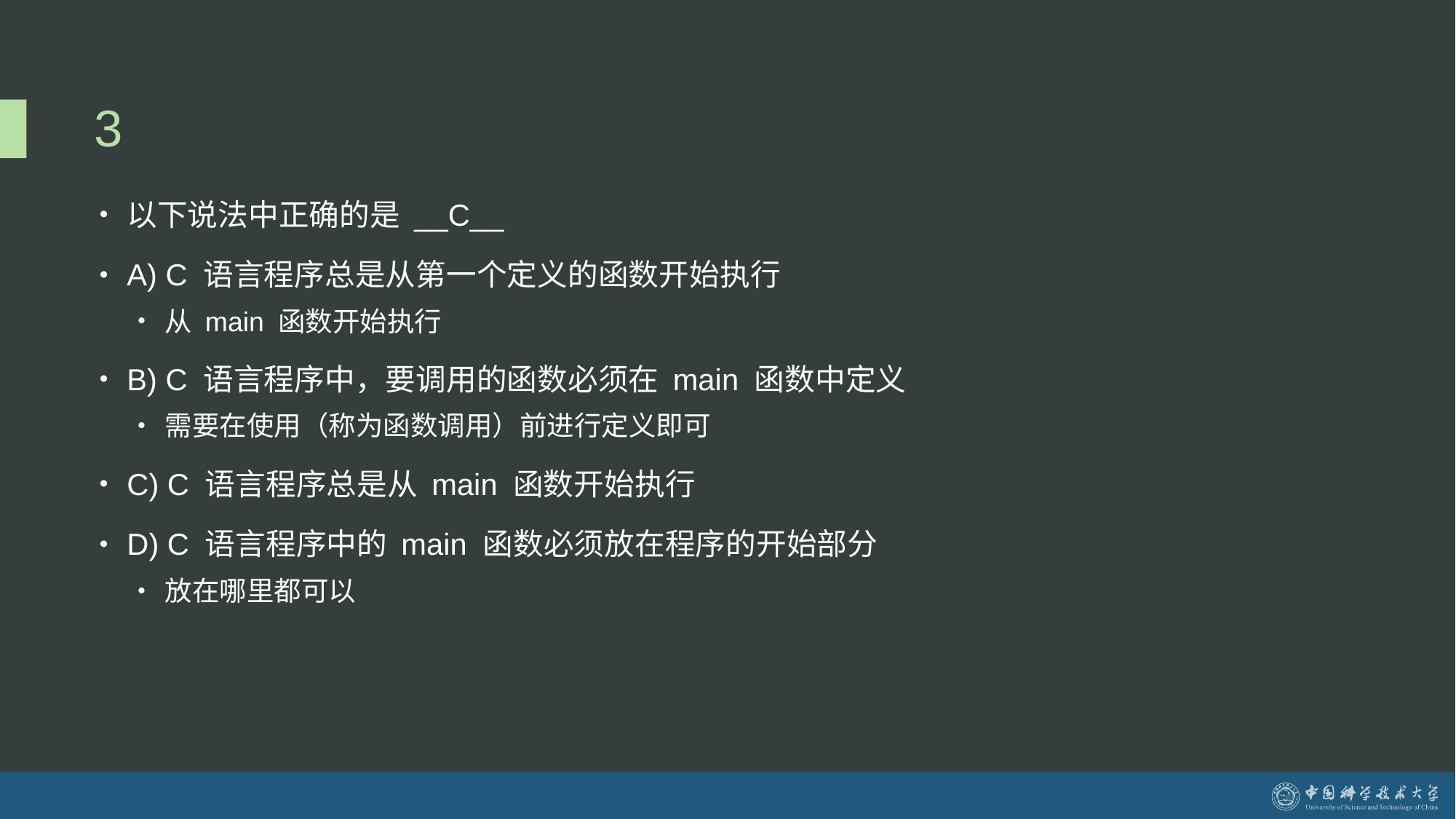

# 3
以下说法中正确的是 __C__
A) C 语言程序总是从第一个定义的函数开始执行
从 main 函数开始执行
B) C 语言程序中，要调用的函数必须在 main 函数中定义
需要在使用（称为函数调用）前进行定义即可
C) C 语言程序总是从 main 函数开始执行
D) C 语言程序中的 main 函数必须放在程序的开始部分
放在哪里都可以